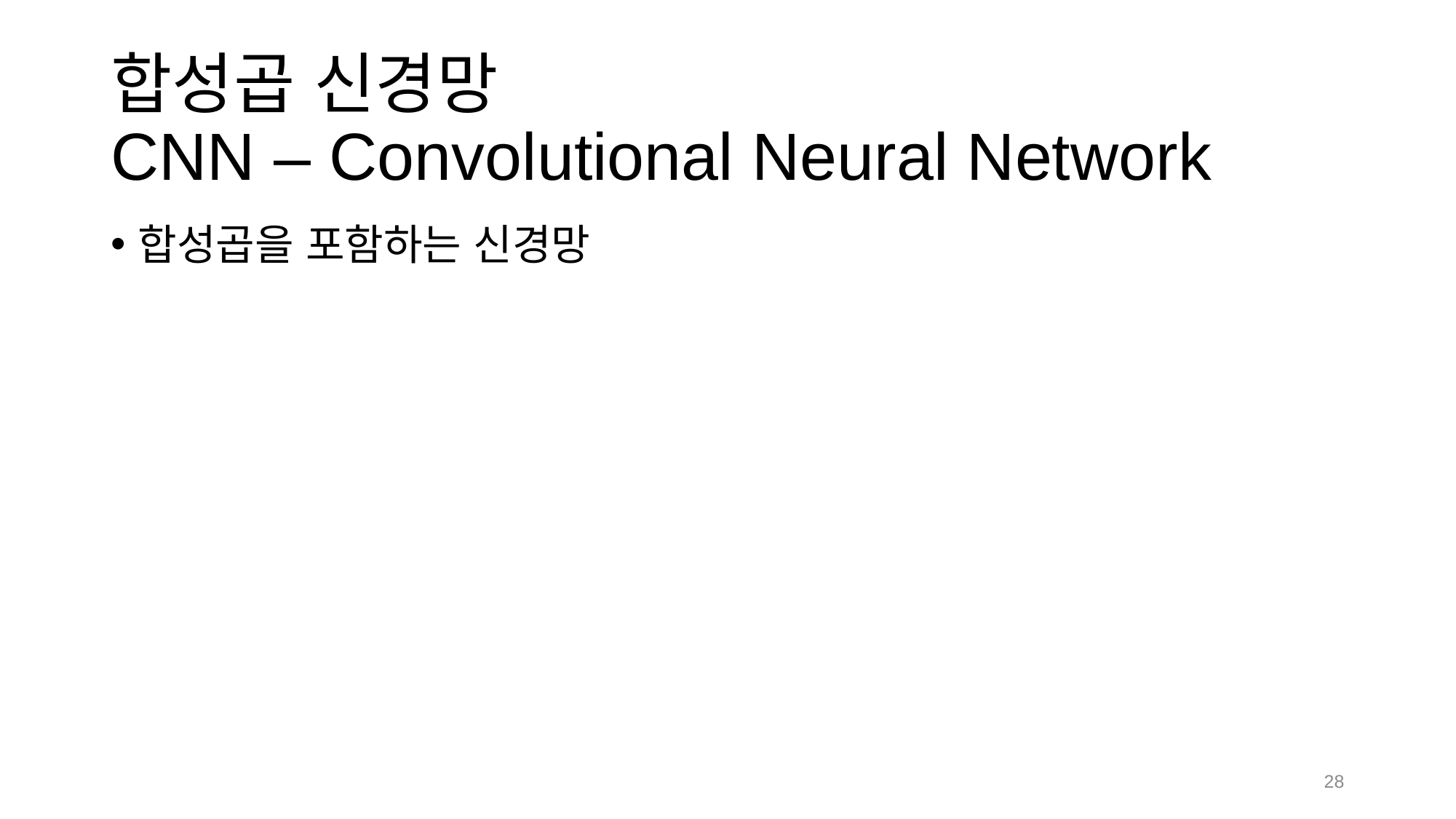

# 합성곱 신경망 CNN – Convolutional Neural Network
합성곱을 포함하는 신경망
28